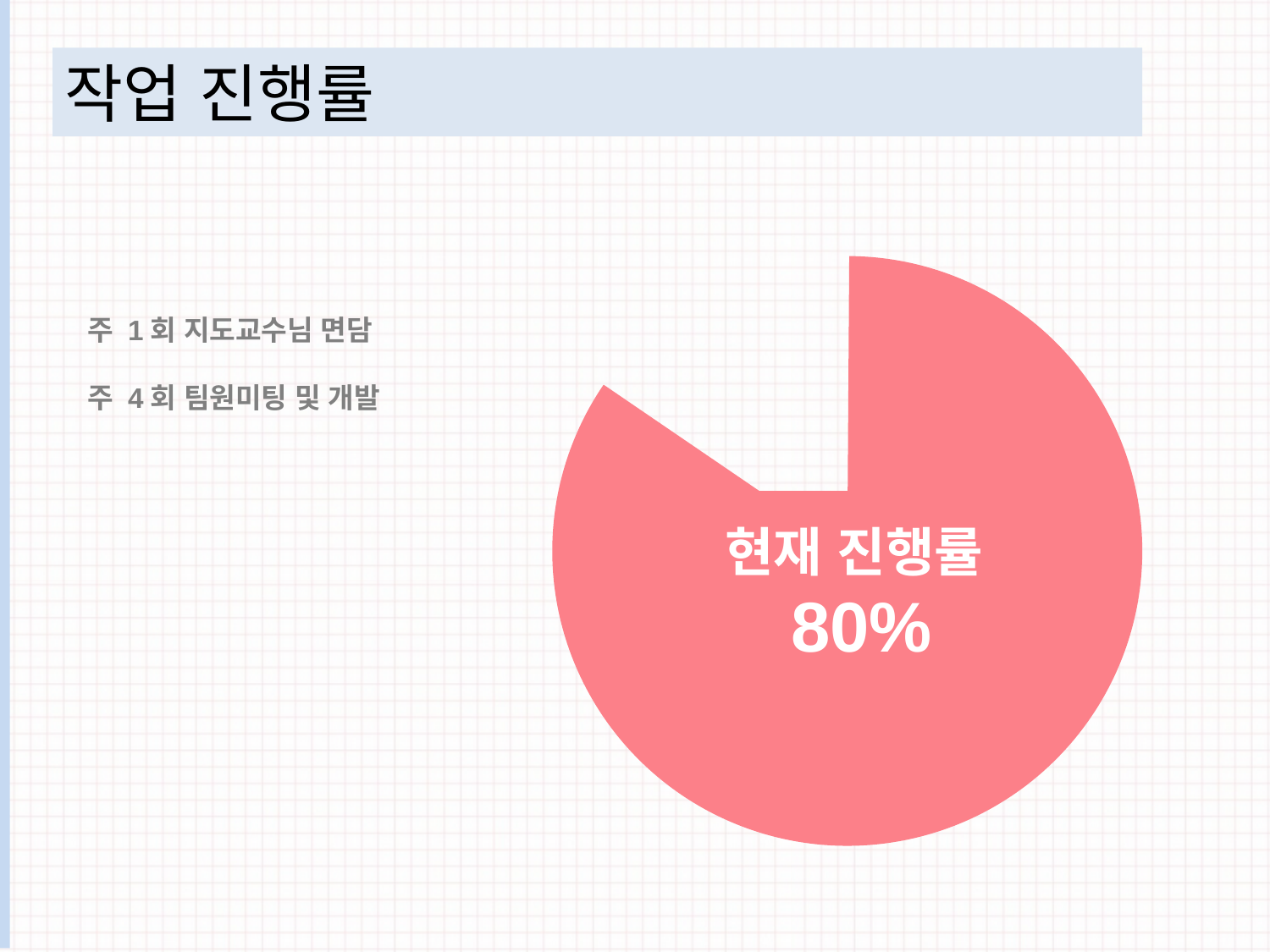

작업 진행률

현재 진행률
80%
주 1회 지도교수님 면담

주 4회 팀원미팅 및 개발